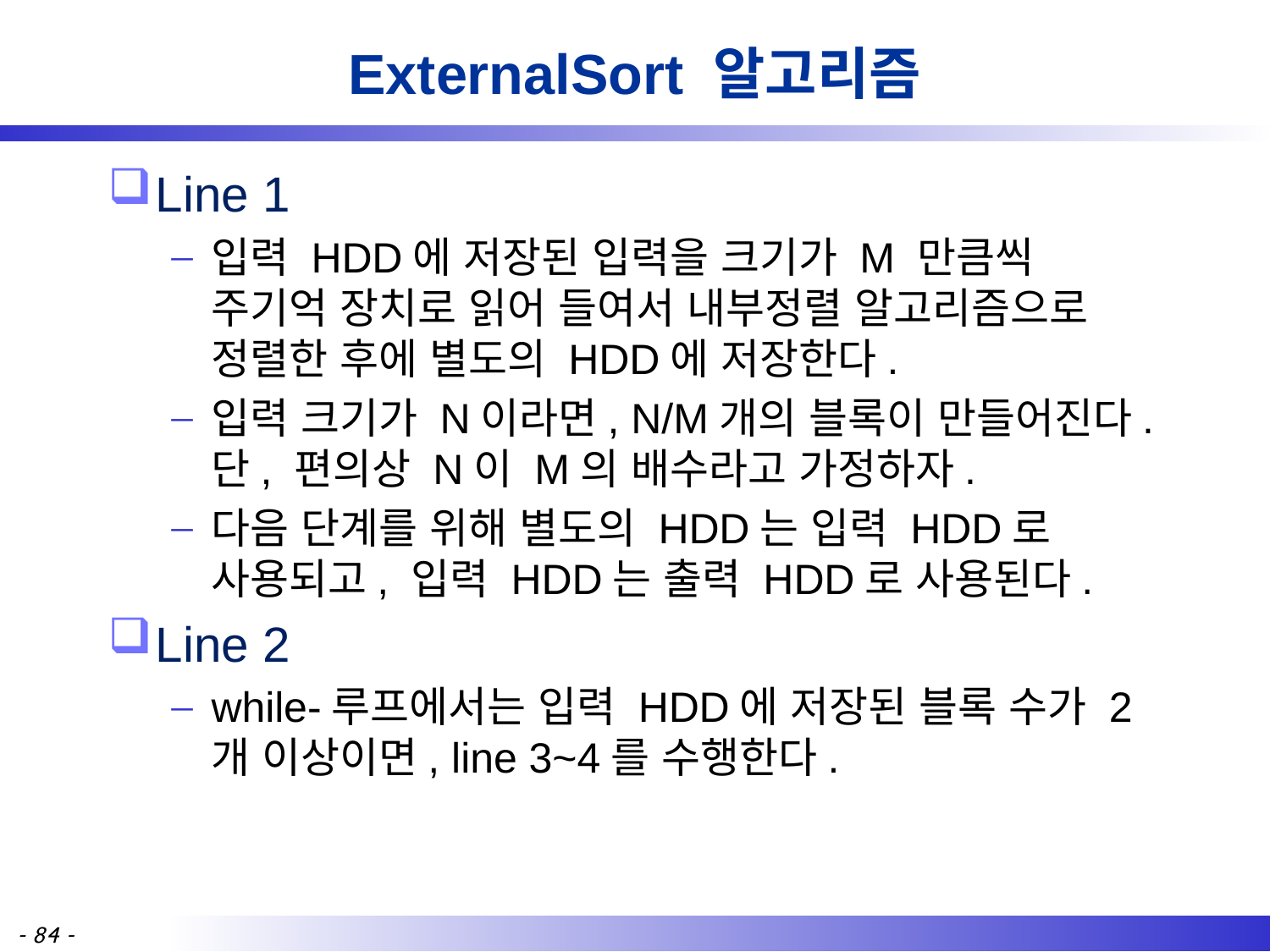

# ExternalSort 알고리즘
Line 1
입력 HDD에 저장된 입력을 크기가 M 만큼씩 주기억 장치로 읽어 들여서 내부정렬 알고리즘으로 정렬한 후에 별도의 HDD에 저장한다.
입력 크기가 N이라면, N/M개의 블록이 만들어진다. 단, 편의상 N이 M의 배수라고 가정하자.
다음 단계를 위해 별도의 HDD는 입력 HDD로 사용되고, 입력 HDD는 출력 HDD로 사용된다.
Line 2
while-루프에서는 입력 HDD에 저장된 블록 수가 2개 이상이면, line 3~4를 수행한다.
- 84 -